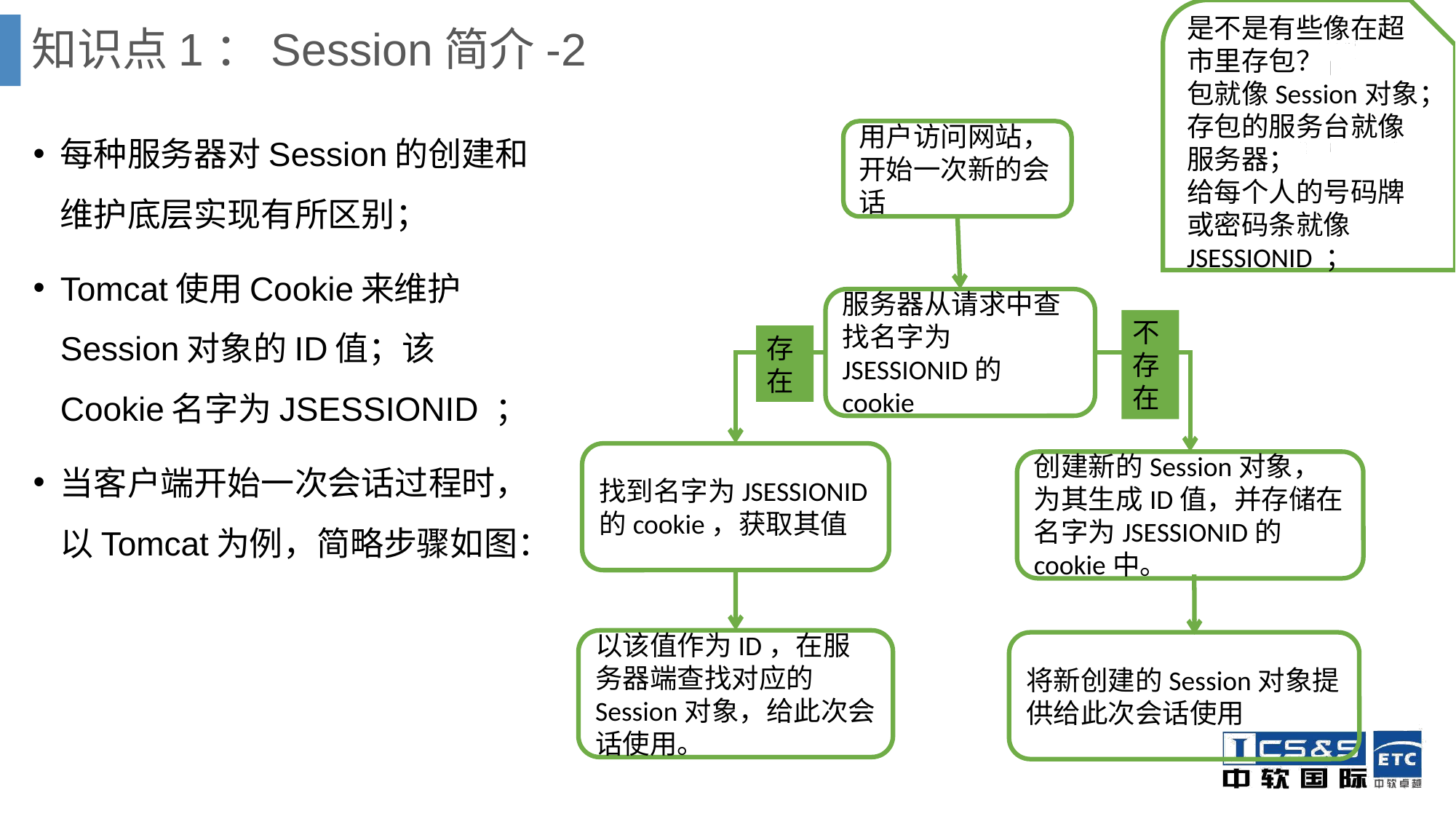

是不是有些像在超市里存包？
包就像Session对象；
存包的服务台就像服务器；
给每个人的号码牌或密码条就像JSESSIONID ；
# 知识点1：Session简介-2
每种服务器对Session的创建和维护底层实现有所区别；
Tomcat使用Cookie来维护Session对象的ID值；该Cookie名字为JSESSIONID ；
当客户端开始一次会话过程时，以Tomcat为例，简略步骤如图：

用户访问网站，开始一次新的会话
服务器从请求中查找名字为JSESSIONID的cookie
不存在
存在
找到名字为JSESSIONID的cookie，获取其值
创建新的Session对象，为其生成ID值，并存储在名字为JSESSIONID的cookie中。
以该值作为ID，在服务器端查找对应的Session对象，给此次会话使用。
将新创建的Session对象提供给此次会话使用